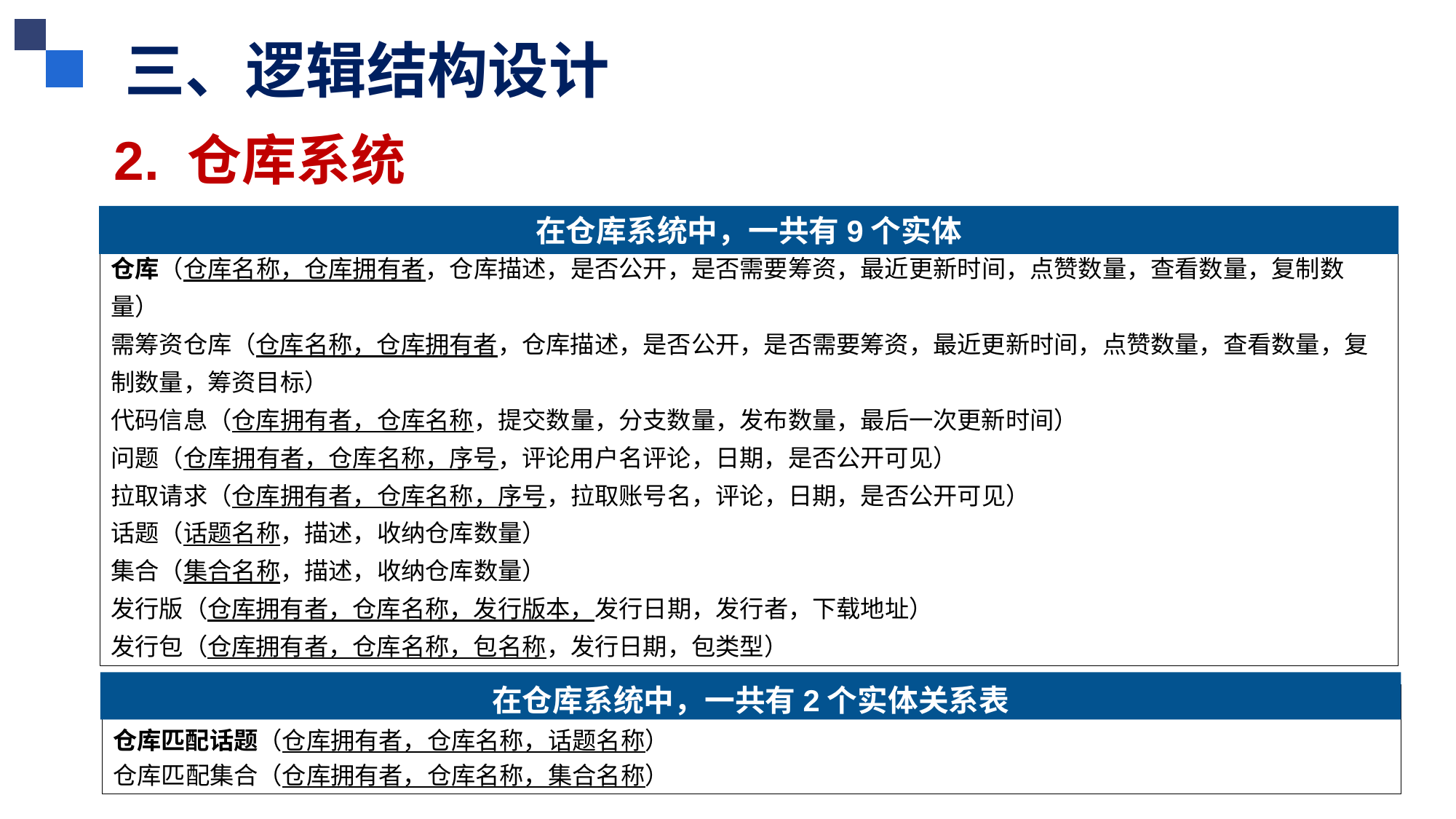

三、逻辑结构设计

2. 仓库系统
在仓库系统中，一共有9个实体

仓库（仓库名称，仓库拥有者，仓库描述，是否公开，是否需要筹资，最近更新时间，点赞数量，查看数量，复制数量）需筹资仓库（仓库名称，仓库拥有者，仓库描述，是否公开，是否需要筹资，最近更新时间，点赞数量，查看数量，复制数量，筹资目标）代码信息（仓库拥有者，仓库名称，提交数量，分支数量，发布数量，最后一次更新时间）问题（仓库拥有者，仓库名称，序号，评论用户名评论，日期，是否公开可见）拉取请求（仓库拥有者，仓库名称，序号，拉取账号名，评论，日期，是否公开可见）话题（话题名称，描述，收纳仓库数量）集合（集合名称，描述，收纳仓库数量）发行版（仓库拥有者，仓库名称，发行版本，发行日期，发行者，下载地址）发行包（仓库拥有者，仓库名称，包名称，发行日期，包类型）
在仓库系统中，一共有2个实体关系表

仓库匹配话题（仓库拥有者，仓库名称，话题名称）仓库匹配集合（仓库拥有者，仓库名称，集合名称）